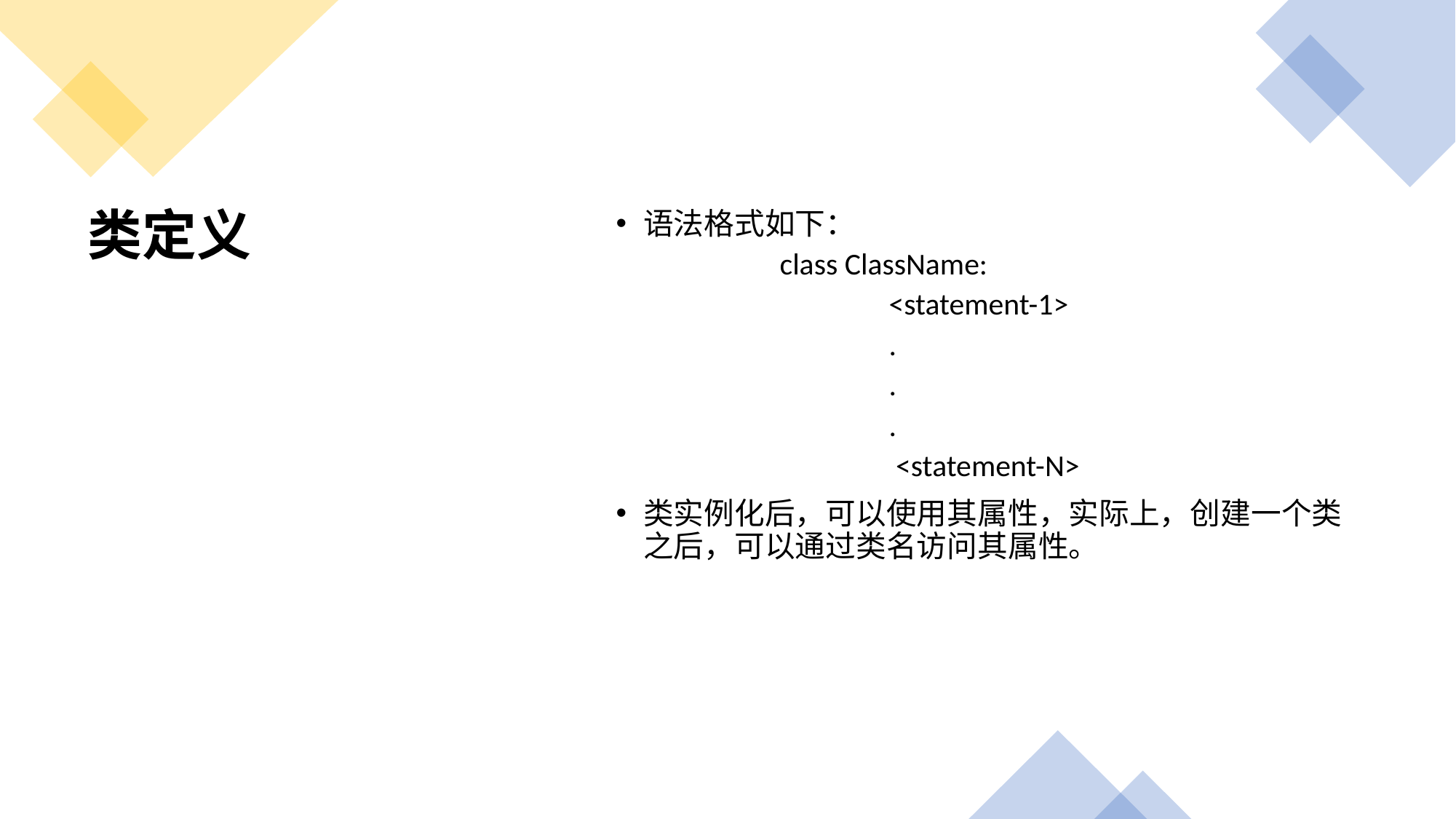

语法格式如下：
	class ClassName:
		<statement-1>
		.
		.
		.
		 <statement-N>
类实例化后，可以使用其属性，实际上，创建一个类之后，可以通过类名访问其属性。

# 类定义